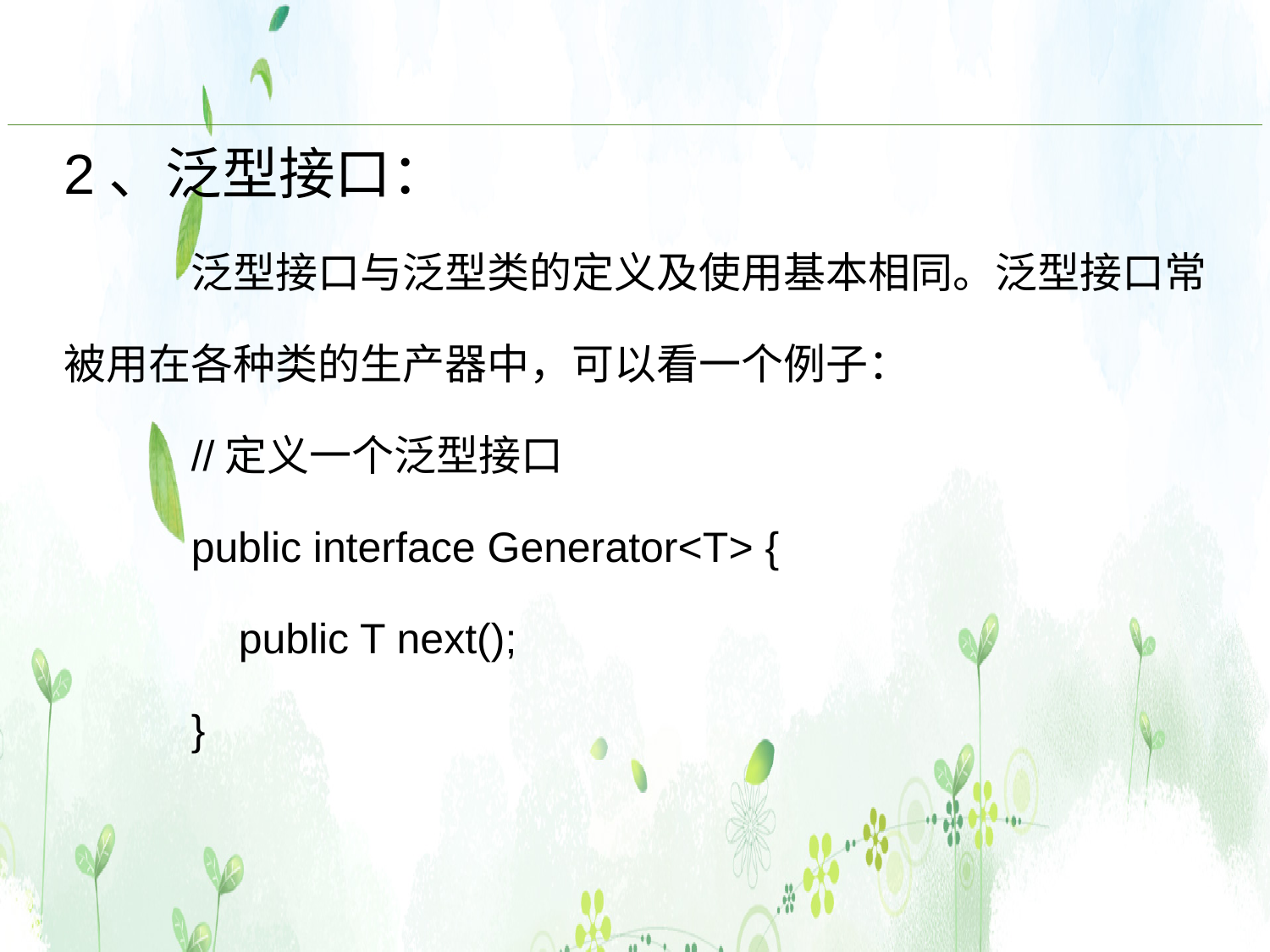

2、泛型接口：
	泛型接口与泛型类的定义及使用基本相同。泛型接口常被用在各种类的生产器中，可以看一个例子：
	//定义一个泛型接口
public interface Generator<T> {
    public T next();
}